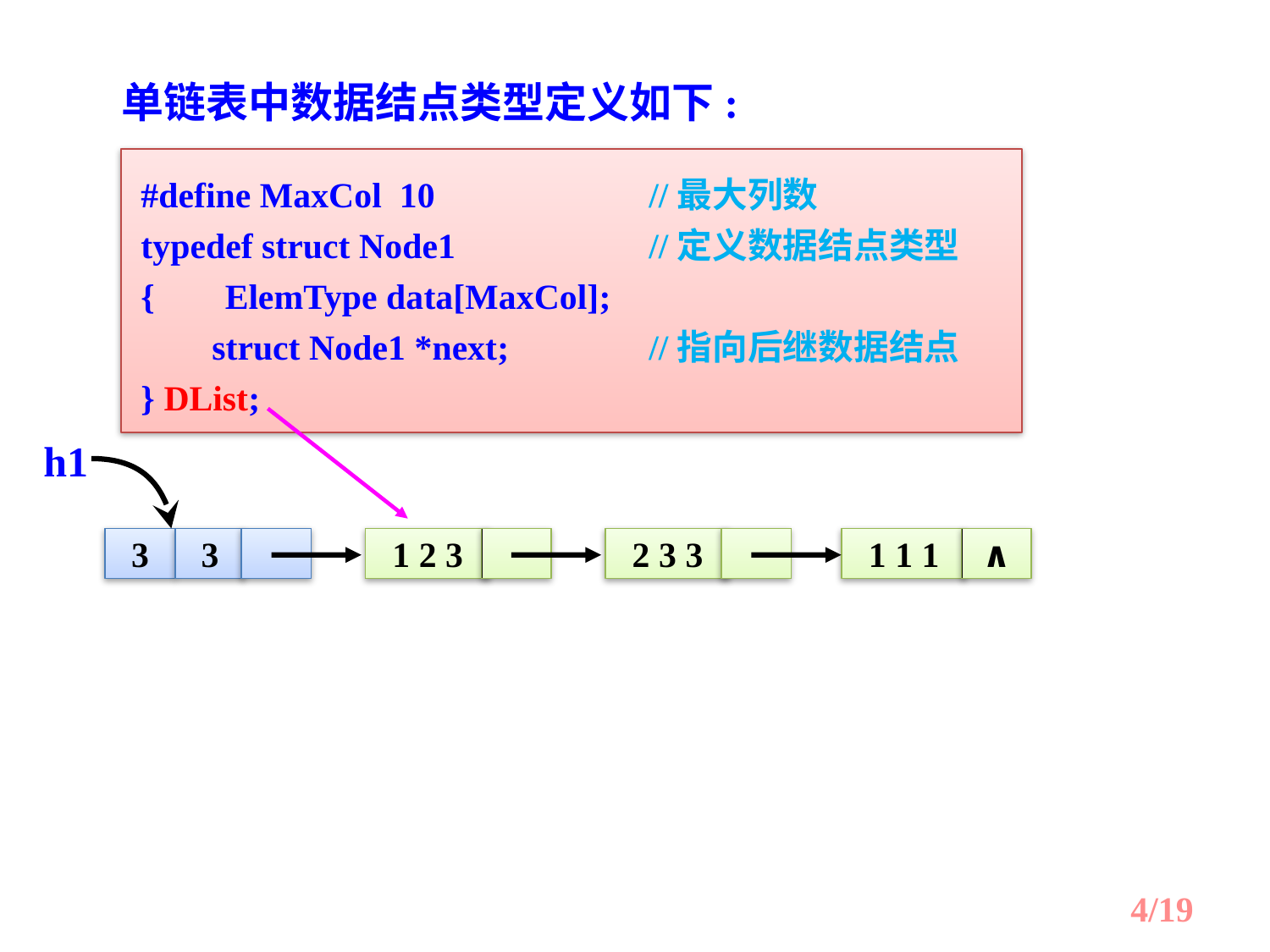

单链表中数据结点类型定义如下:
#define MaxCol  10		//最大列数
typedef struct Node1		//定义数据结点类型
{  　ElemType data[MaxCol];
        struct Node1 *next;		//指向后继数据结点
} DList;

h1

3
3

1 2 3

2 3 3

1 1 1
∧

4/19